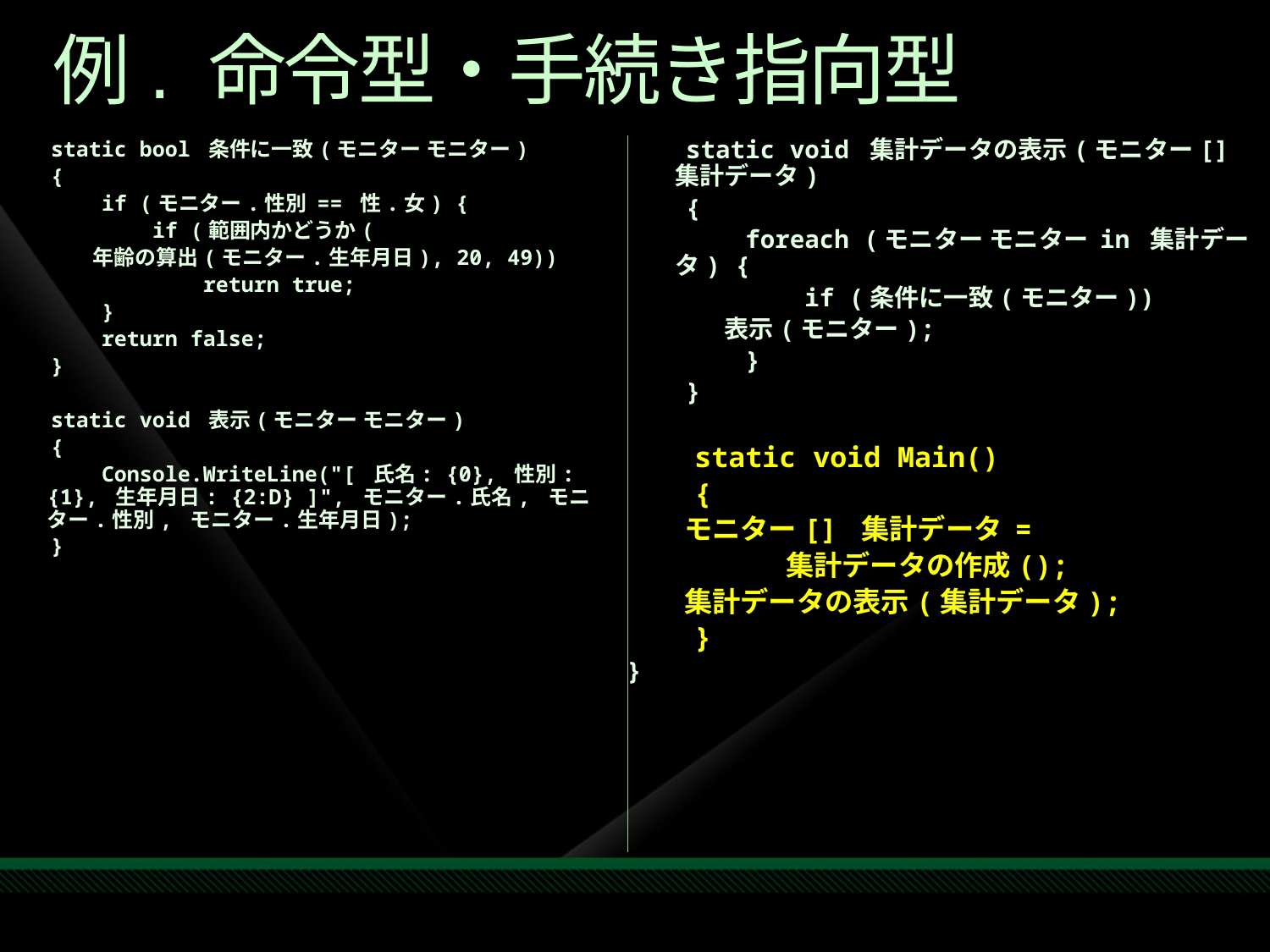

# 例. 命令型・手続き指向型
    static void 集計データの表示(モニター[] 集計データ)
    {
        foreach (モニター モニター in 集計データ) {
            if (条件に一致(モニター))
                表示(モニター);
        }
    }

    static void Main()
    {
        モニター[] 集計データ =
                        集計データの作成();
        集計データの表示(集計データ);
    }
}
    static bool 条件に一致(モニター モニター)
    {
        if (モニター.性別 == 性.女) {
            if (範囲内かどうか(
                  年齢の算出(モニター.生年月日), 20, 49))
                return true;
        }
        return false;
    }

    static void 表示(モニター モニター)
    {
        Console.WriteLine("[ 氏名: {0}, 性別: {1}, 生年月日: {2:D} ]", モニター.氏名, モニター.性別, モニター.生年月日);
    }